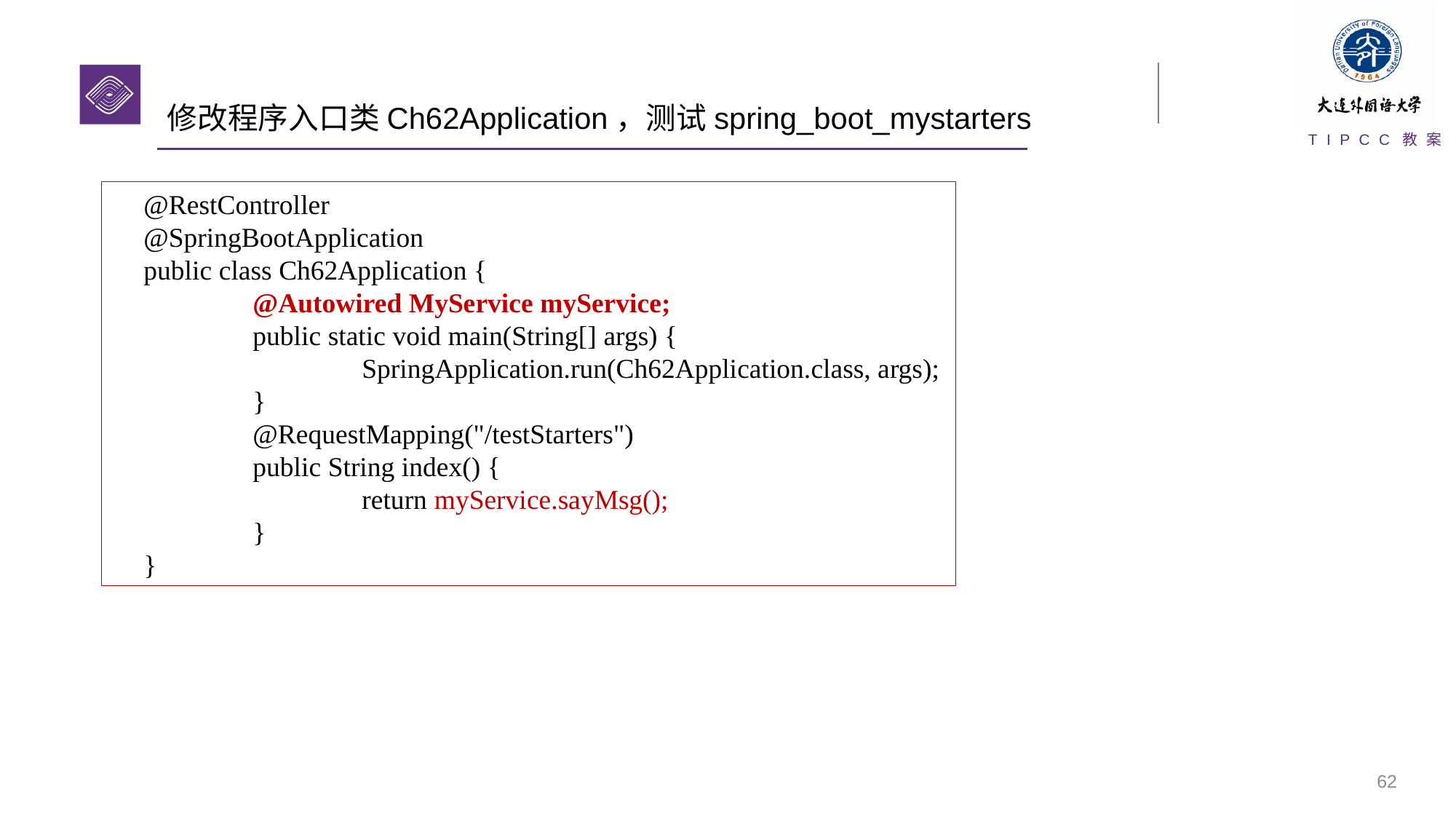

# 修改程序入口类Ch62Application，测试spring_boot_mystarters
@RestController
@SpringBootApplication
public class Ch62Application {
	@Autowired MyService myService;
	public static void main(String[] args) {
		SpringApplication.run(Ch62Application.class, args);
	}
	@RequestMapping("/testStarters")
	public String index() {
		return myService.sayMsg();
	}
}
62